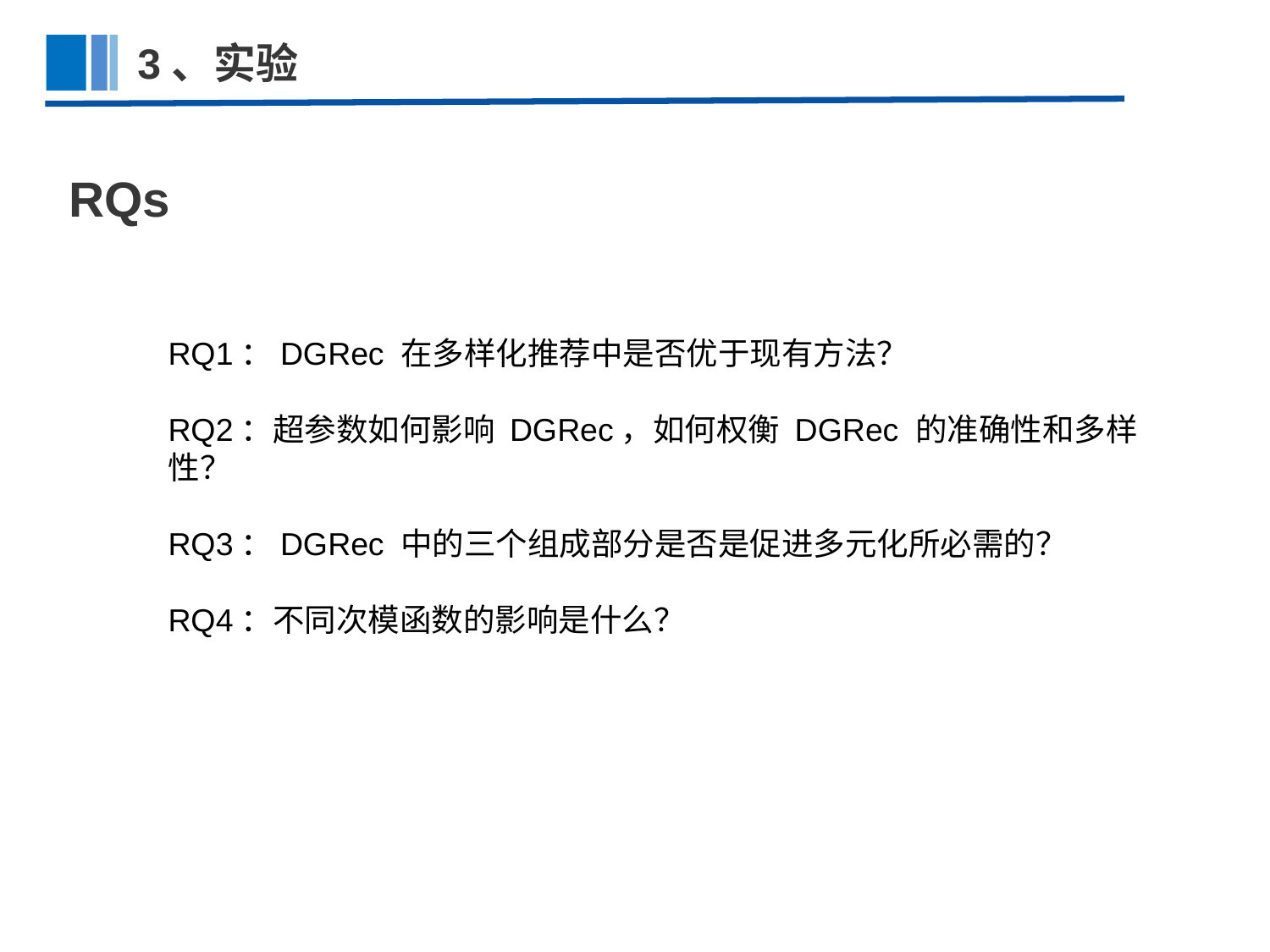

3、实验

 RQs
RQ1：DGRec 在多样化推荐中是否优于现有方法？
RQ2：超参数如何影响 DGRec，如何权衡 DGRec 的准确性和多样性？
RQ3：DGRec 中的三个组成部分是否是促进多元化所必需的？
RQ4：不同次模函数的影响是什么？